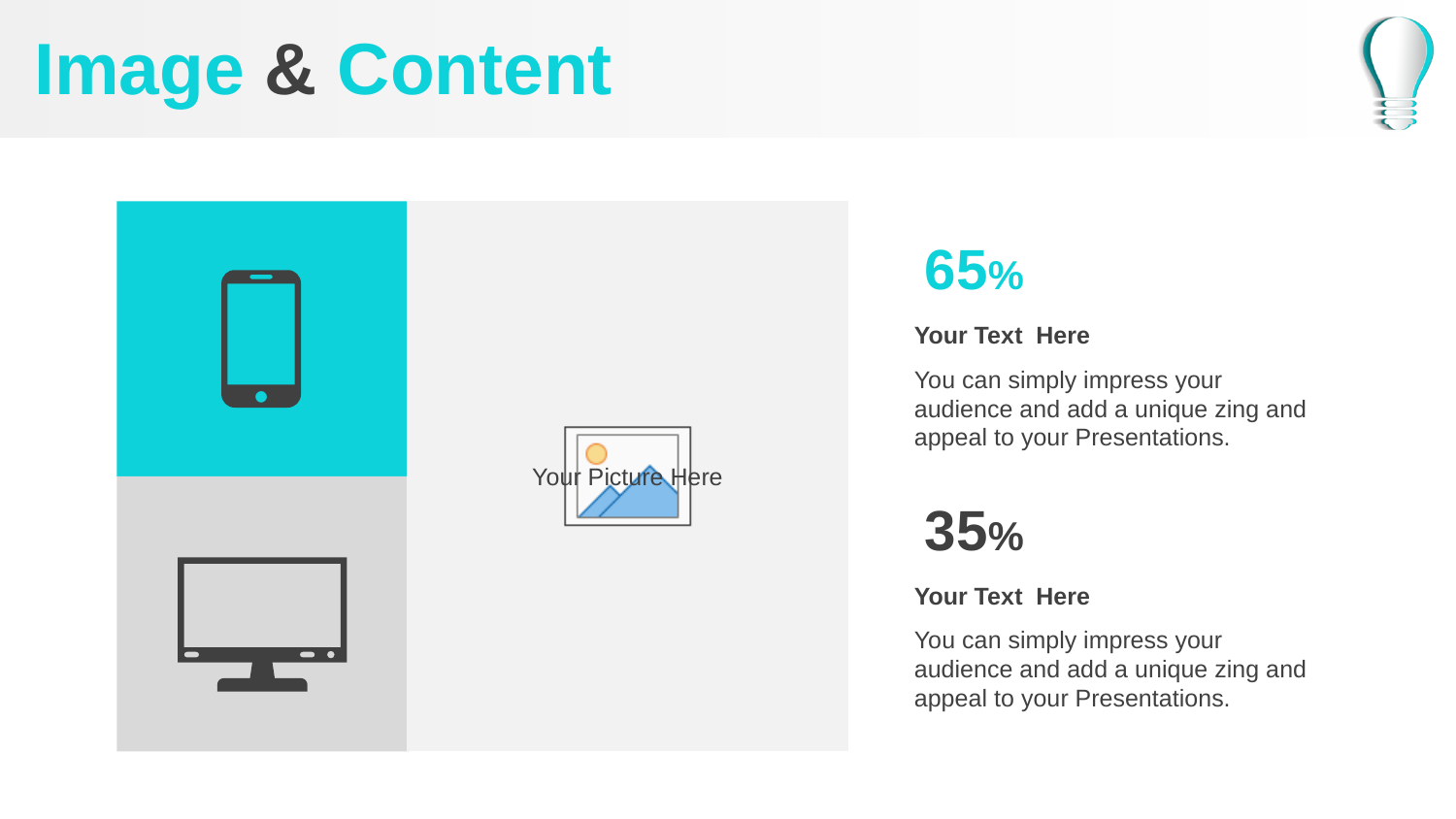

# Image & Content

65%

Your Text  Here
You can simply impress your audience and add a unique zing and appeal to your Presentations.
35%
모바일 이미지

Your Text  Here
You can simply impress your audience and add a unique zing and appeal to your Presentations.